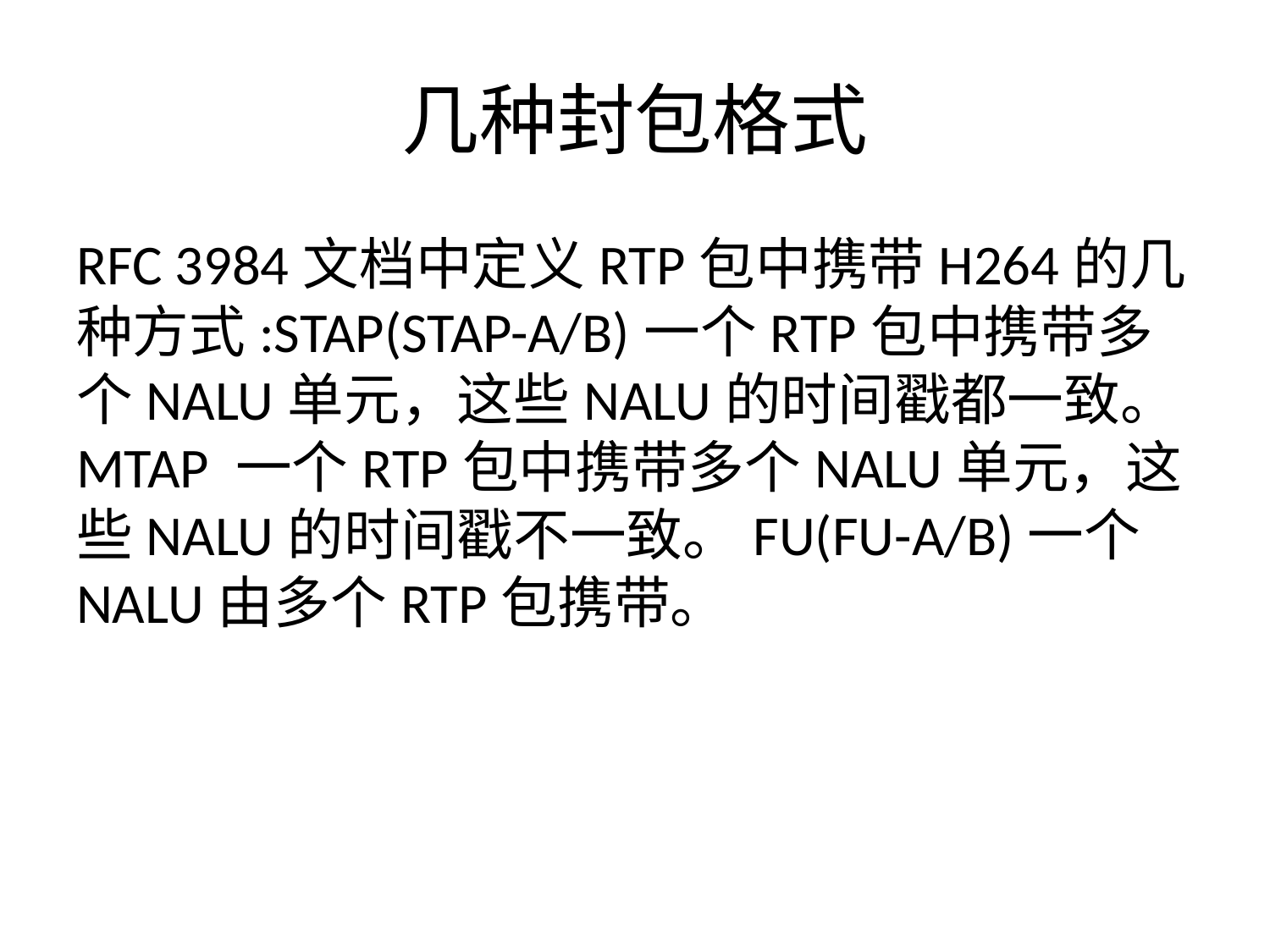

# 几种封包格式
RFC 3984文档中定义RTP包中携带H264的几种方式:STAP(STAP-A/B)一个RTP包中携带多个NALU单元，这些NALU的时间戳都一致。MTAP 一个RTP包中携带多个NALU单元，这些NALU的时间戳不一致。FU(FU-A/B)一个NALU由多个RTP包携带。